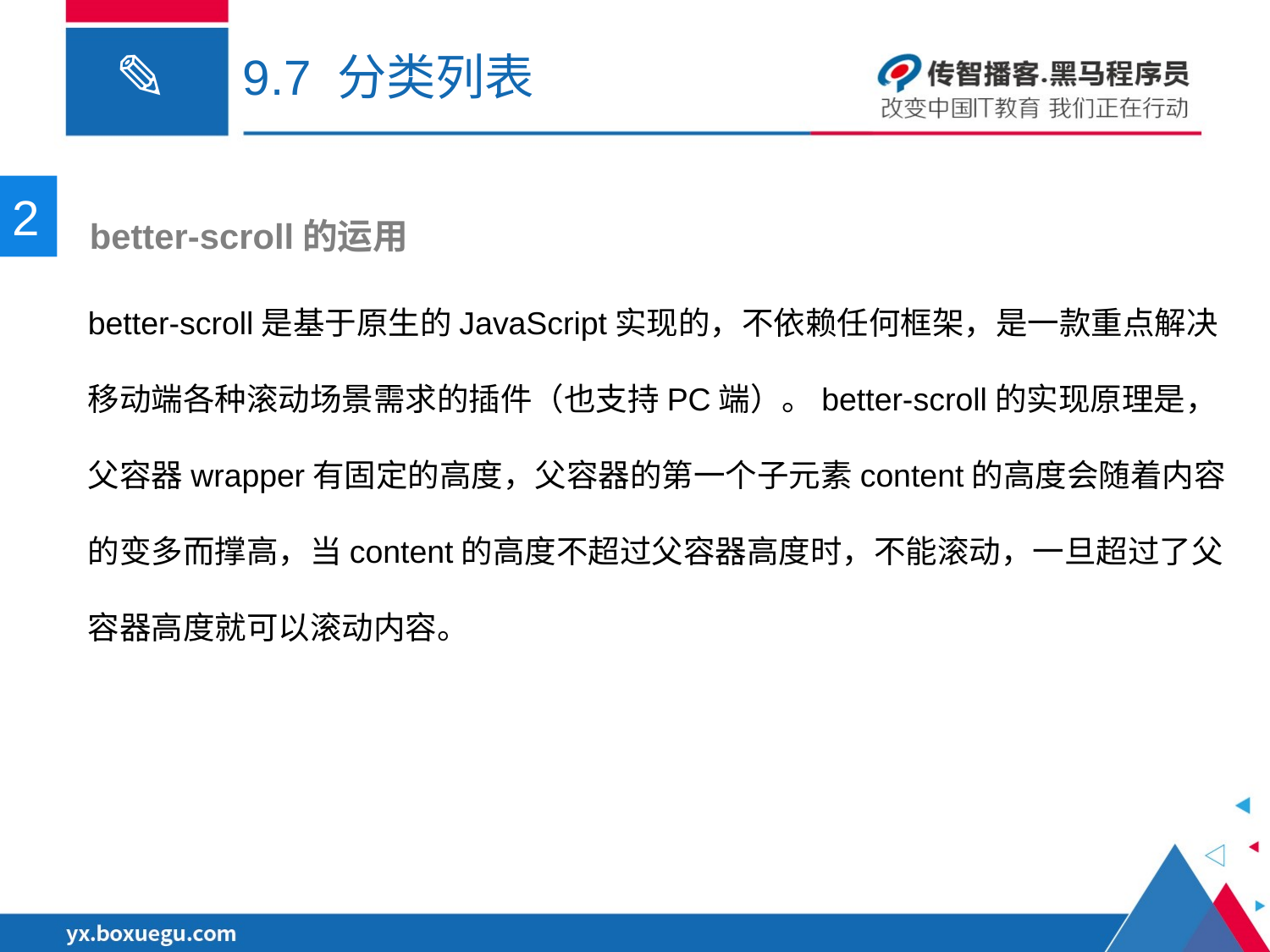

# 9.7 分类列表

2
  better-scroll的运用
better-scroll是基于原生的JavaScript实现的，不依赖任何框架，是一款重点解决移动端各种滚动场景需求的插件（也支持PC端）。better-scroll的实现原理是，父容器wrapper有固定的高度，父容器的第一个子元素content的高度会随着内容的变多而撑高，当content的高度不超过父容器高度时，不能滚动，一旦超过了父容器高度就可以滚动内容。